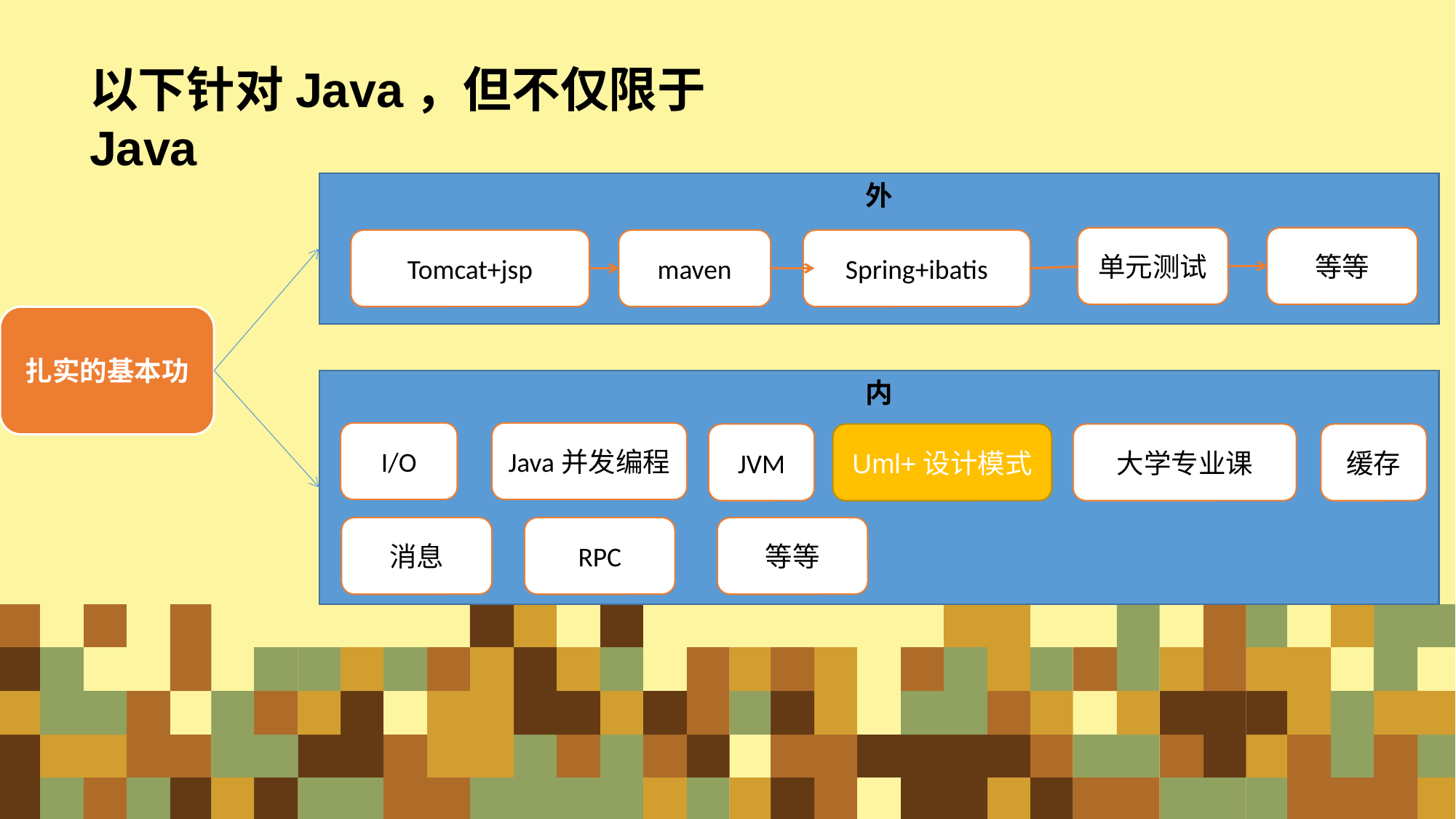

以下针对Java，但不仅限于Java
外
单元测试
等等
Tomcat+jsp
maven
Spring+ibatis
扎实的基本功
内
I/O
Java并发编程
JVM
Uml+设计模式
大学专业课
缓存
消息
RPC
等等